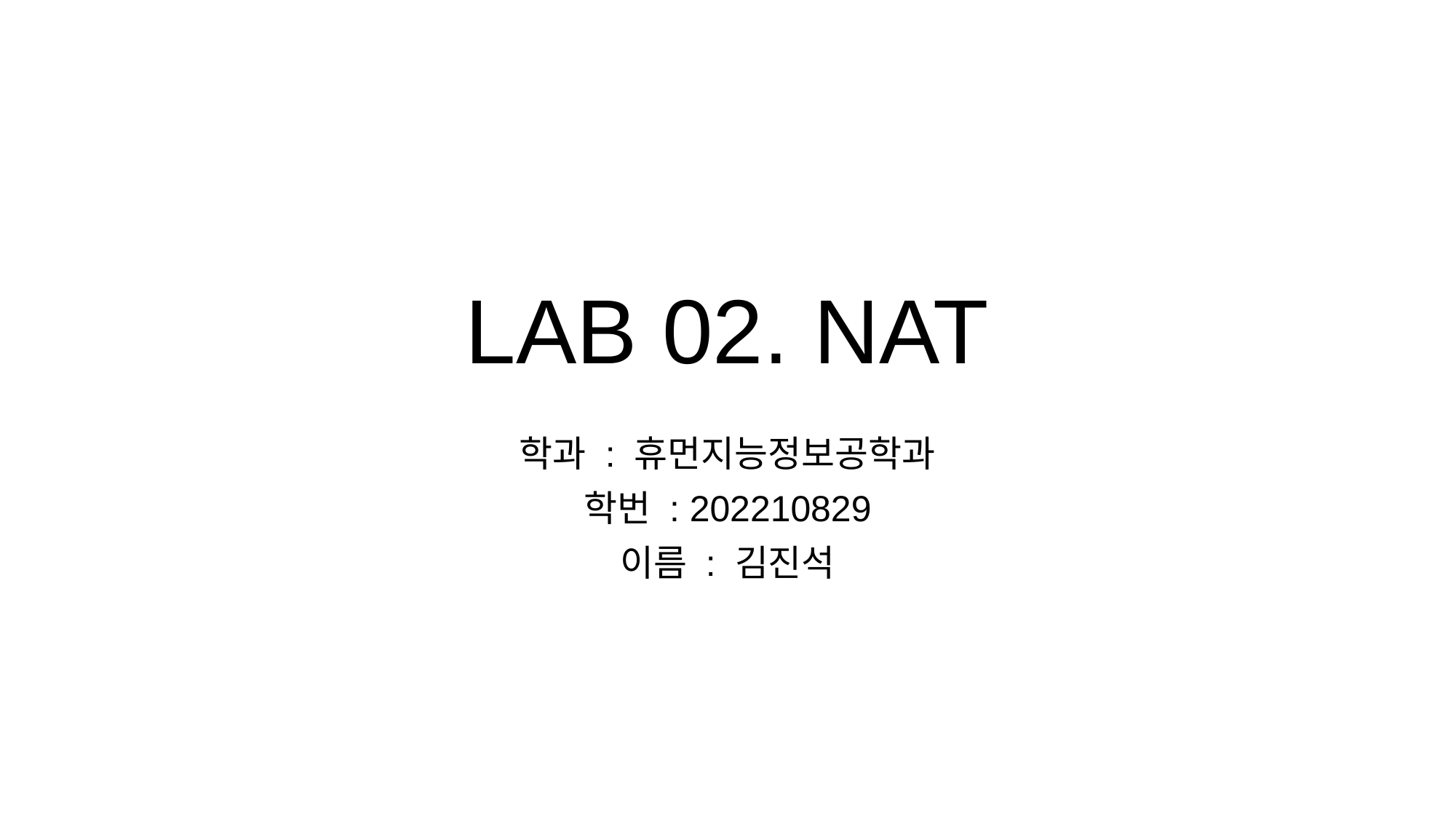

# LAB 02. NAT
학과 : 휴먼지능정보공학과
학번 : 202210829
이름 : 김진석